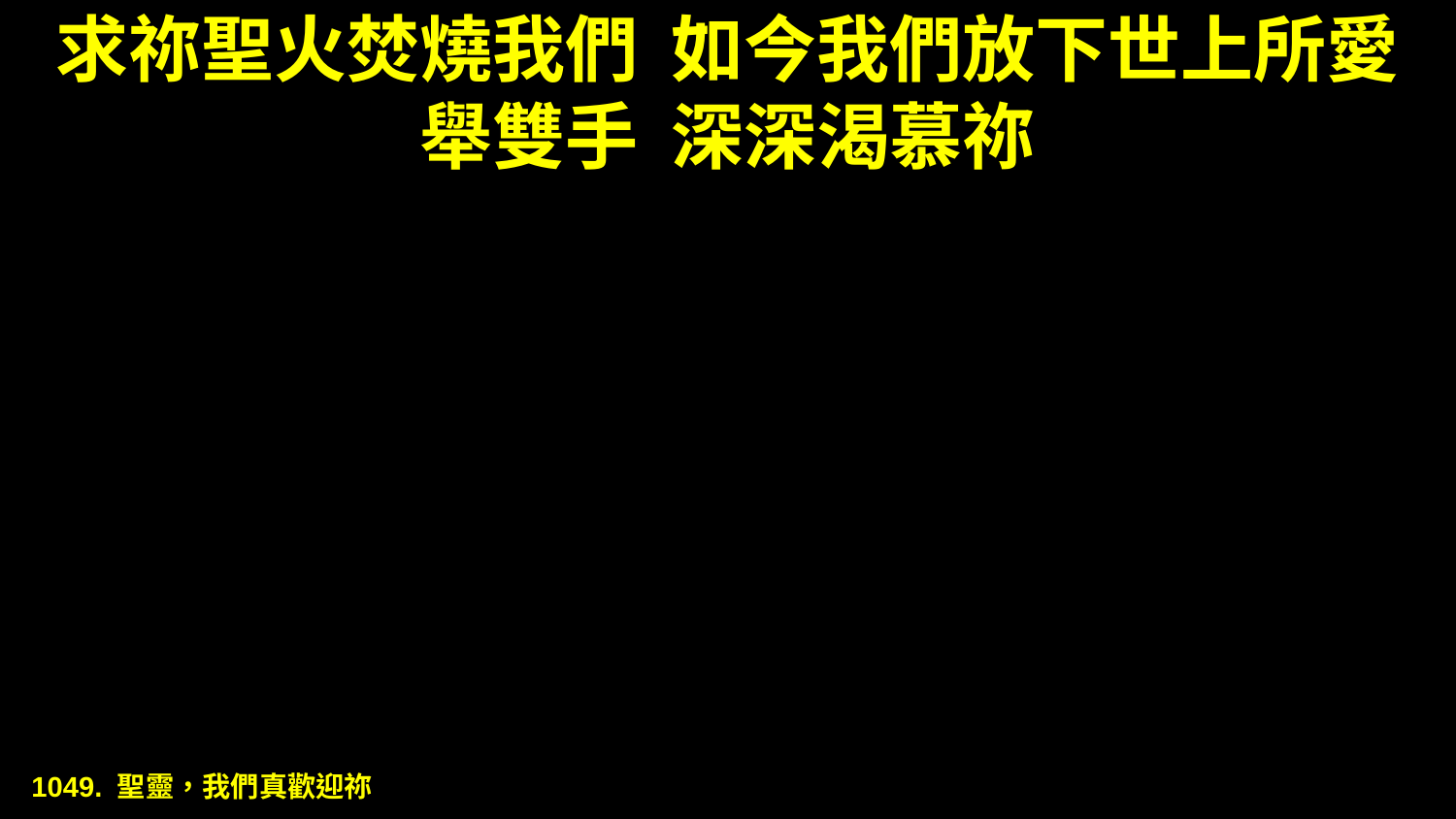

# 求祢聖火焚燒我們  如今我們放下世上所愛 舉雙手  深深渴慕祢
1049. 聖靈，我們真歡迎祢